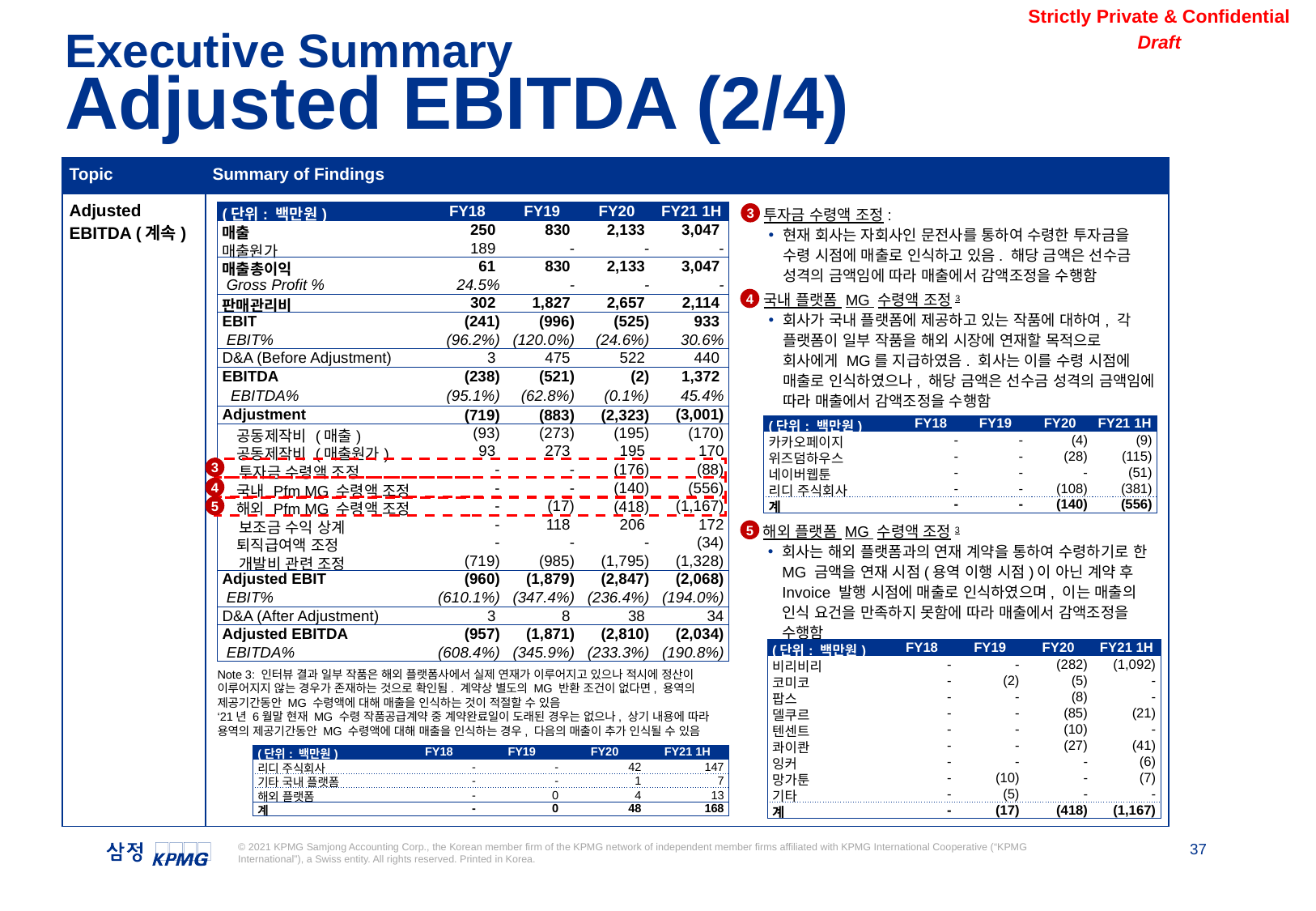

Executive Summary
Adjusted EBITDA (2/4)
| Topic | Summary of Findings |
| --- | --- |
| Adjusted EBITDA (계속) |  |
| (단위: 백만원) | FY18 | FY19 | FY20 | FY21 1H |
| --- | --- | --- | --- | --- |
| 매출 | 250 | 830 | 2,133 | 3,047 |
| 매출원가 | 189 | - | - | - |
| 매출총이익 | 61 | 830 | 2,133 | 3,047 |
| Gross Profit % | 24.5% | - | - | - |
| 판매관리비 | 302 | 1,827 | 2,657 | 2,114 |
| EBIT | (241) | (996) | (525) | 933 |
| EBIT% | (96.2%) | (120.0%) | (24.6%) | 30.6% |
| D&A (Before Adjustment) | 3 | 475 | 522 | 440 |
| EBITDA | (238) | (521) | (2) | 1,372 |
| EBITDA% | (95.1%) | (62.8%) | (0.1%) | 45.4% |
| Adjustment | (719) | (883) | (2,323) | (3,001) |
| 공동제작비 (매출) | (93) | (273) | (195) | (170) |
| 공동제작비 (매출원가) | 93 | 273 | 195 | 170 |
| 투자금 수령액 조정 | - | - | (176) | (88) |
| 국내 Pfm MG 수령액 조정 | - | - | (140) | (556) |
| 해외 Pfm MG 수령액 조정 | - | (17) | (418) | (1,167) |
| 보조금 수익 상계 | - | 118 | 206 | 172 |
| 퇴직급여액 조정 | - | - | - | (34) |
| 개발비 관련 조정 | (719) | (985) | (1,795) | (1,328) |
| Adjusted EBIT | (960) | (1,879) | (2,847) | (2,068) |
| EBIT% | (610.1%) | (347.4%) | (236.4%) | (194.0%) |
| D&A (After Adjustment) | 3 | 8 | 38 | 34 |
| Adjusted EBITDA | (957) | (1,871) | (2,810) | (2,034) |
| EBITDA% | (608.4%) | (345.9%) | (233.3%) | (190.8%) |
3
투자금 수령액 조정:
현재 회사는 자회사인 문전사를 통하여 수령한 투자금을 수령 시점에 매출로 인식하고 있음. 해당 금액은 선수금 성격의 금액임에 따라 매출에서 감액조정을 수행함
4
국내 플랫폼 MG 수령액 조정3
회사가 국내 플랫폼에 제공하고 있는 작품에 대하여, 각 플랫폼이 일부 작품을 해외 시장에 연재할 목적으로 회사에게 MG를 지급하였음. 회사는 이를 수령 시점에 매출로 인식하였으나, 해당 금액은 선수금 성격의 금액임에 따라 매출에서 감액조정을 수행함
| (단위: 백만원) | FY18 | FY19 | FY20 | FY21 1H |
| --- | --- | --- | --- | --- |
| 카카오페이지 | - | - | (4) | (9) |
| 위즈덤하우스 | - | - | (28) | (115) |
| 네이버웹툰 | - | - | - | (51) |
| 리디 주식회사 | - | - | (108) | (381) |
| 계 | - | - | (140) | (556) |
3

4

5

5
해외 플랫폼 MG 수령액 조정3
회사는 해외 플랫폼과의 연재 계약을 통하여 수령하기로 한 MG 금액을 연재 시점(용역 이행 시점)이 아닌 계약 후 Invoice 발행 시점에 매출로 인식하였으며, 이는 매출의 인식 요건을 만족하지 못함에 따라 매출에서 감액조정을 수행함
| (단위: 백만원) | FY18 | FY19 | FY20 | FY21 1H |
| --- | --- | --- | --- | --- |
| 비리비리 | - | - | (282) | (1,092) |
| 코미코 | - | (2) | (5) | - |
| 팝스 | - | - | (8) | - |
| 델쿠르 | - | - | (85) | (21) |
| 텐센트 | - | - | (10) | - |
| 콰이콴 | - | - | (27) | (41) |
| 잉커 | - | - | - | (6) |
| 망가툰 | - | (10) | - | (7) |
| 기타 | - | (5) | - | - |
| 계 | - | (17) | (418) | (1,167) |
Note 3: 인터뷰 결과 일부 작품은 해외 플랫폼사에서 실제 연재가 이루어지고 있으나 적시에 정산이 이루어지지 않는 경우가 존재하는 것으로 확인됨. 계약상 별도의 MG 반환 조건이 없다면, 용역의 제공기간동안 MG 수령액에 대해 매출을 인식하는 것이 적절할 수 있음
‘21년 6월말 현재 MG 수령 작품공급계약 중 계약완료일이 도래된 경우는 없으나, 상기 내용에 따라 용역의 제공기간동안 MG 수령액에 대해 매출을 인식하는 경우, 다음의 매출이 추가 인식될 수 있음
| (단위: 백만원) | FY18 | FY19 | FY20 | FY21 1H |
| --- | --- | --- | --- | --- |
| 리디 주식회사 | - | - | 42 | 147 |
| 기타 국내 플랫폼 | - | - | 1 | 7 |
| 해외 플랫폼 | - | 0 | 4 | 13 |
| 계 | - | 0 | 48 | 168 |